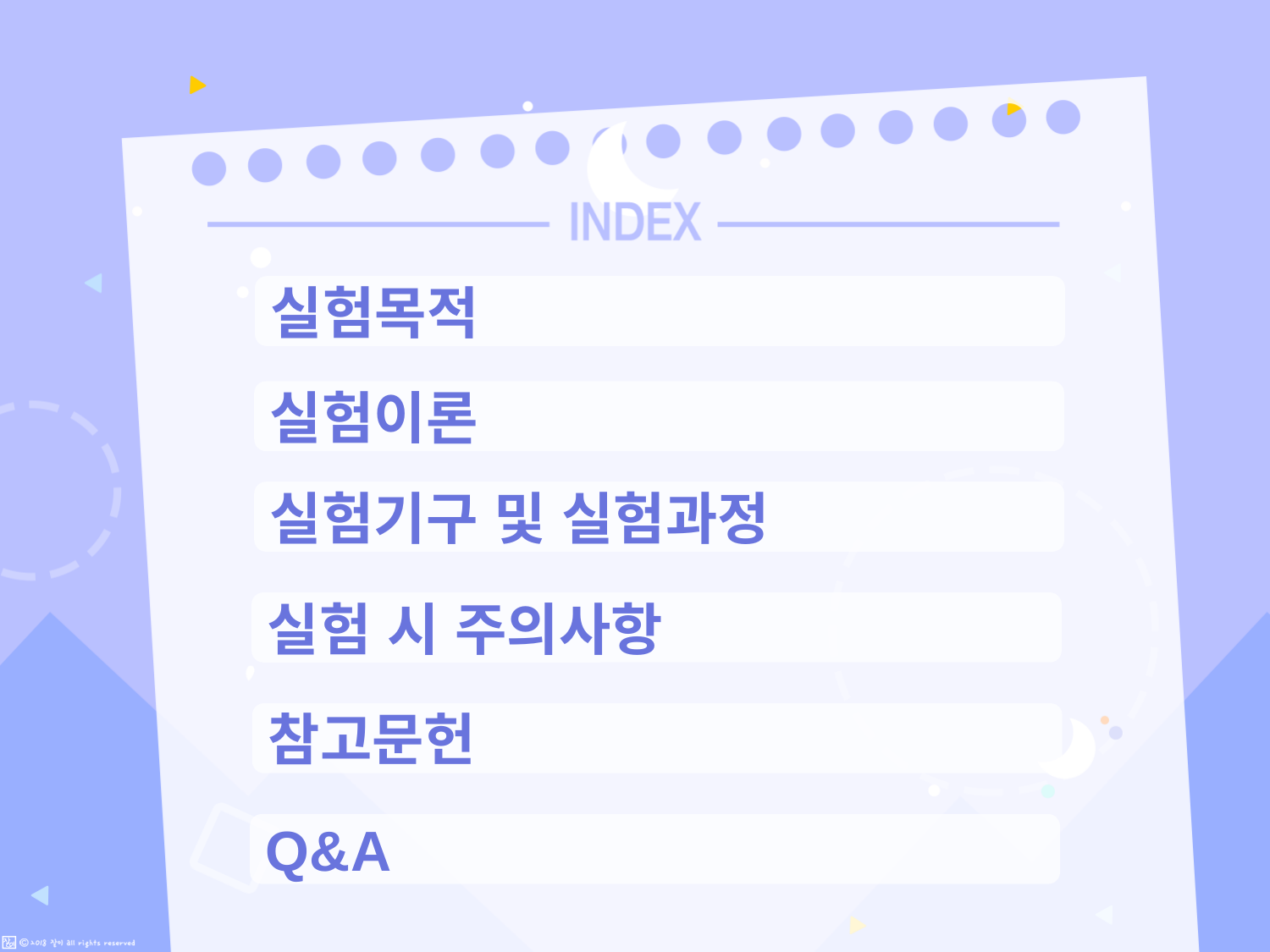

실험목적
실험이론
실험기구 및 실험과정
실험 시 주의사항
참고문헌
Q&A